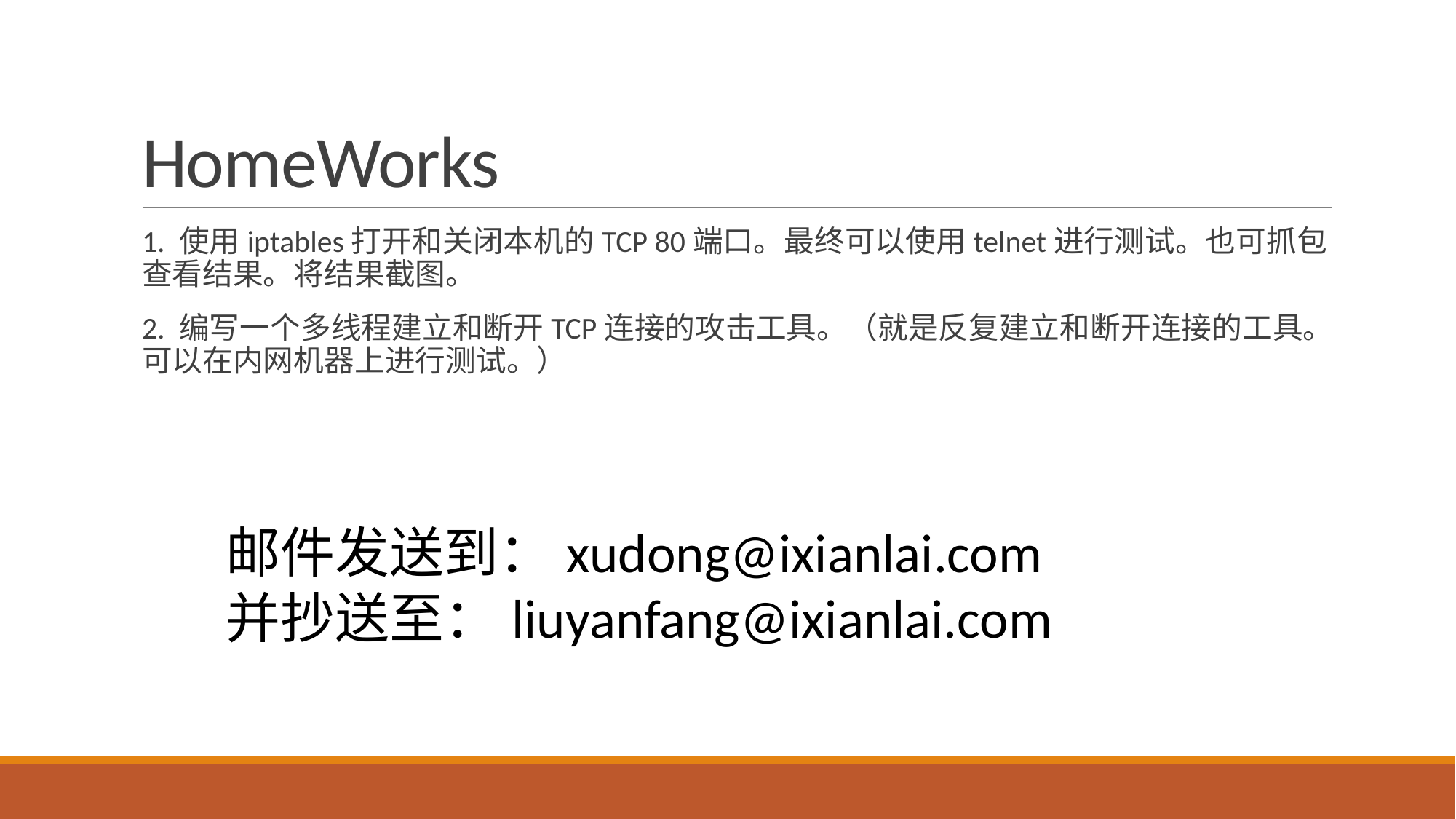

# HomeWorks
1. 使用iptables打开和关闭本机的TCP 80端口。最终可以使用telnet进行测试。也可抓包查看结果。将结果截图。
2. 编写一个多线程建立和断开TCP连接的攻击工具。（就是反复建立和断开连接的工具。可以在内网机器上进行测试。）
邮件发送到：xudong@ixianlai.com
并抄送至：liuyanfang@ixianlai.com